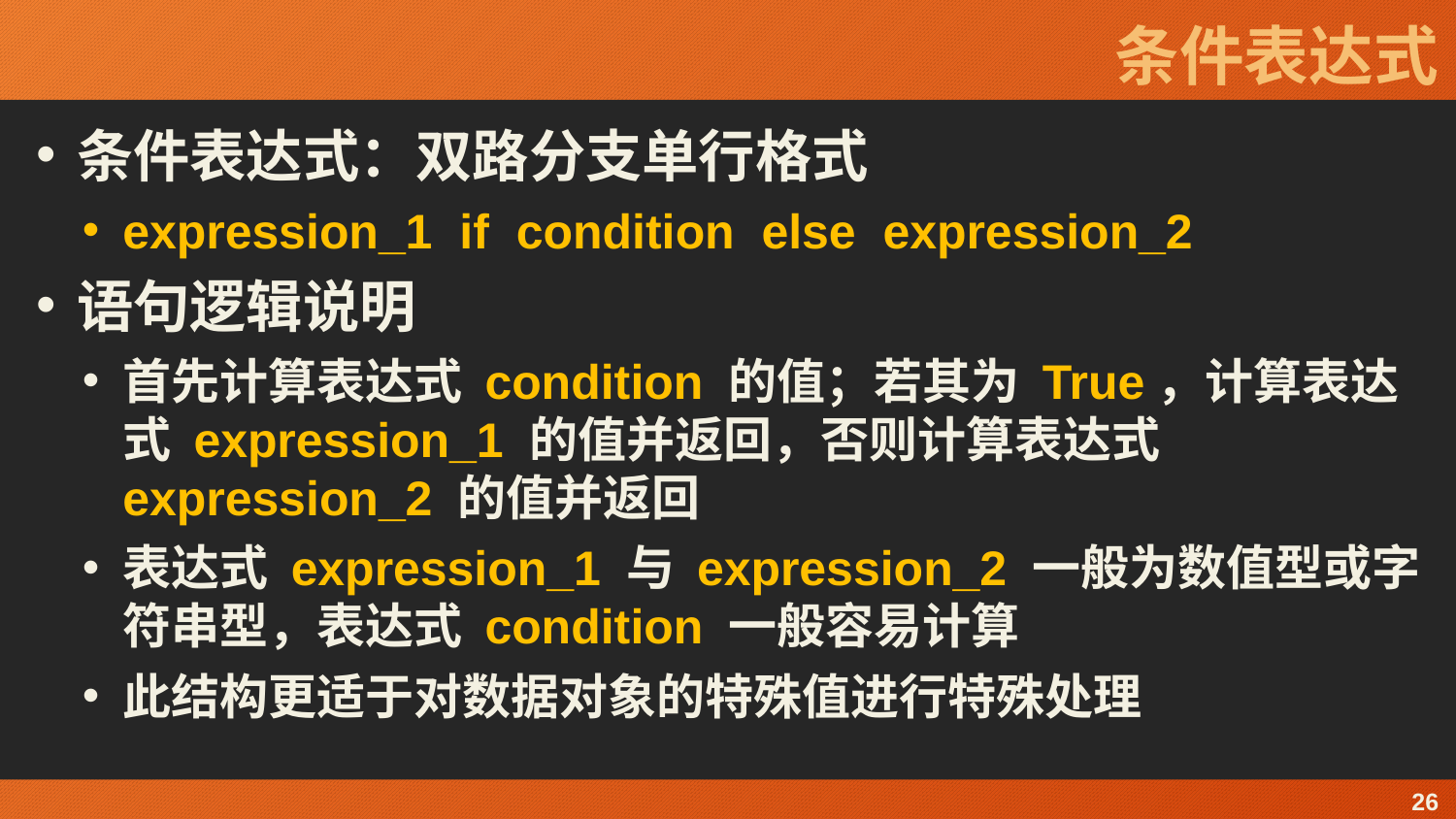

# 条件表达式
条件表达式：双路分支单行格式
expression_1  if  condition  else  expression_2
语句逻辑说明
首先计算表达式 condition 的值；若其为 True，计算表达式 expression_1 的值并返回，否则计算表达式 expression_2 的值并返回
表达式 expression_1 与 expression_2 一般为数值型或字符串型，表达式 condition 一般容易计算
此结构更适于对数据对象的特殊值进行特殊处理
26